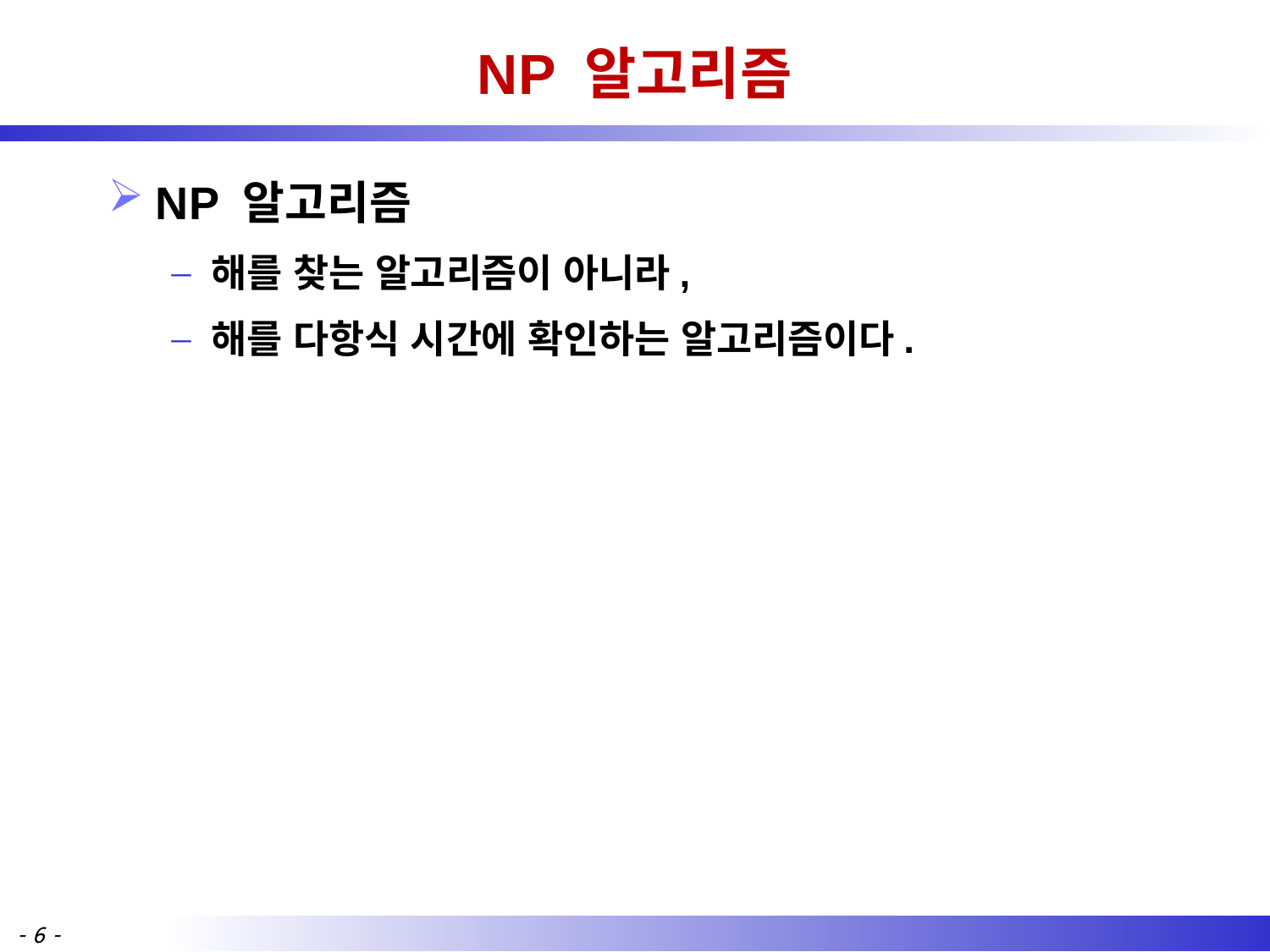

# NP 알고리즘
NP 알고리즘
해를 찾는 알고리즘이 아니라,
해를 다항식 시간에 확인하는 알고리즘이다.

- 6 -